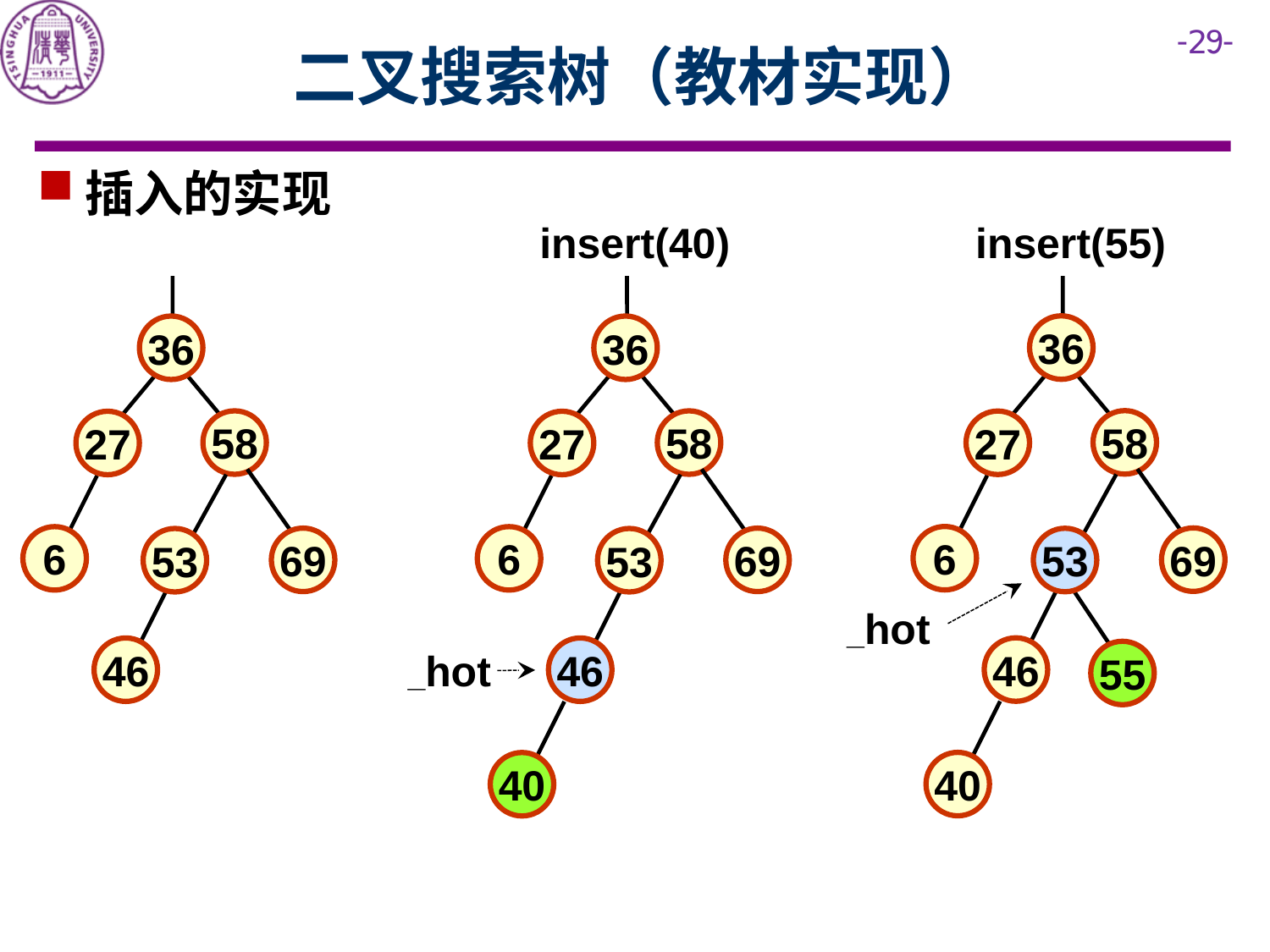

# 二叉搜索树（教材实现）
插入的实现
insert(55)
insert(40)

36

58
27

6
69
53

46
36
36

58
58
27
27

6
6
69
69
53
53

_hot
46
46
55
_hot

40
40